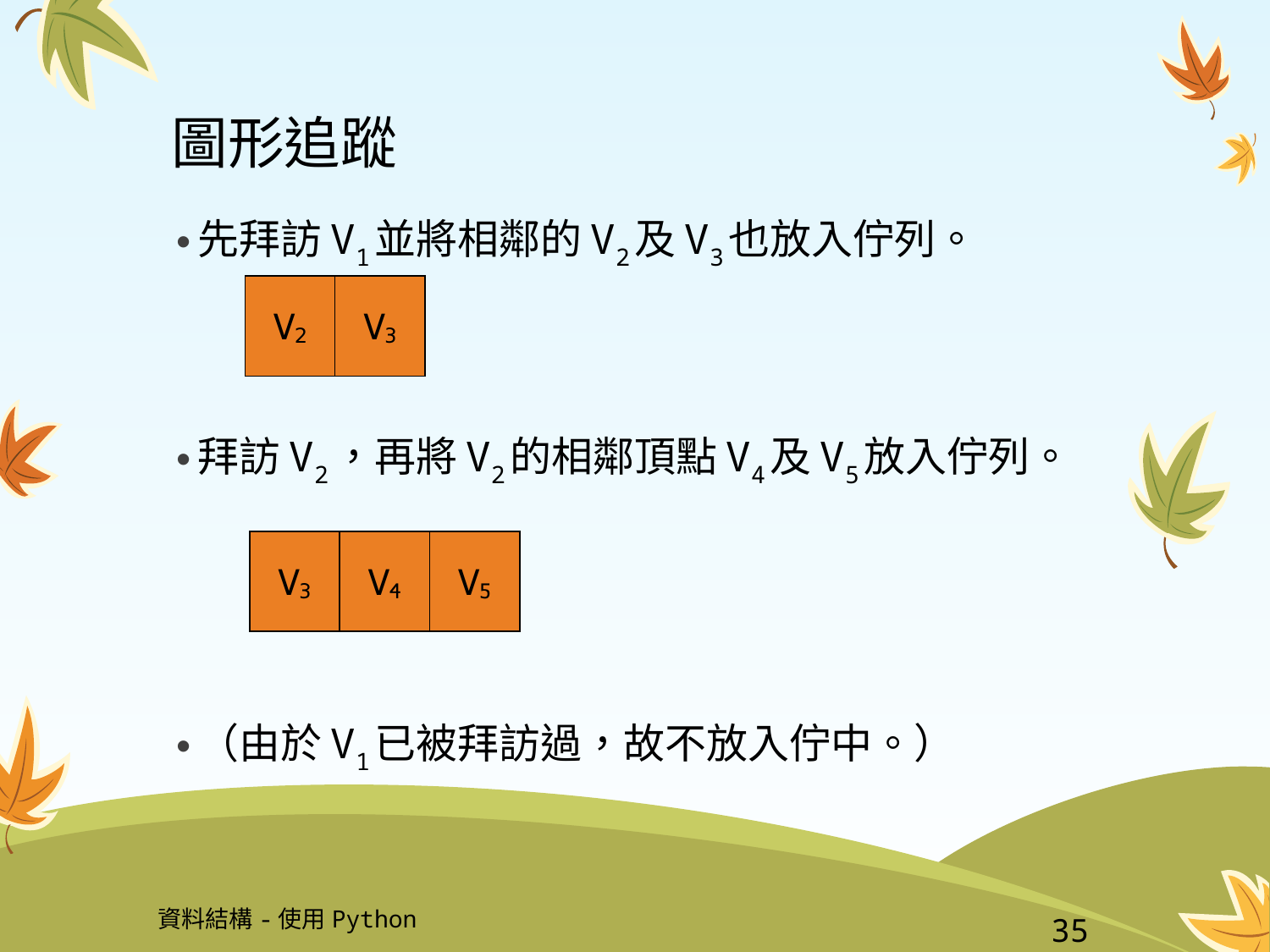

# 圖形追蹤
先拜訪V1並將相鄰的V2及V3也放入佇列。

拜訪V2，再將V2的相鄰頂點V4及V5放入佇列。

（由於V1已被拜訪過，故不放入佇中。）

V2
V3
V3
V4
V5
資料結構-使用Python
35